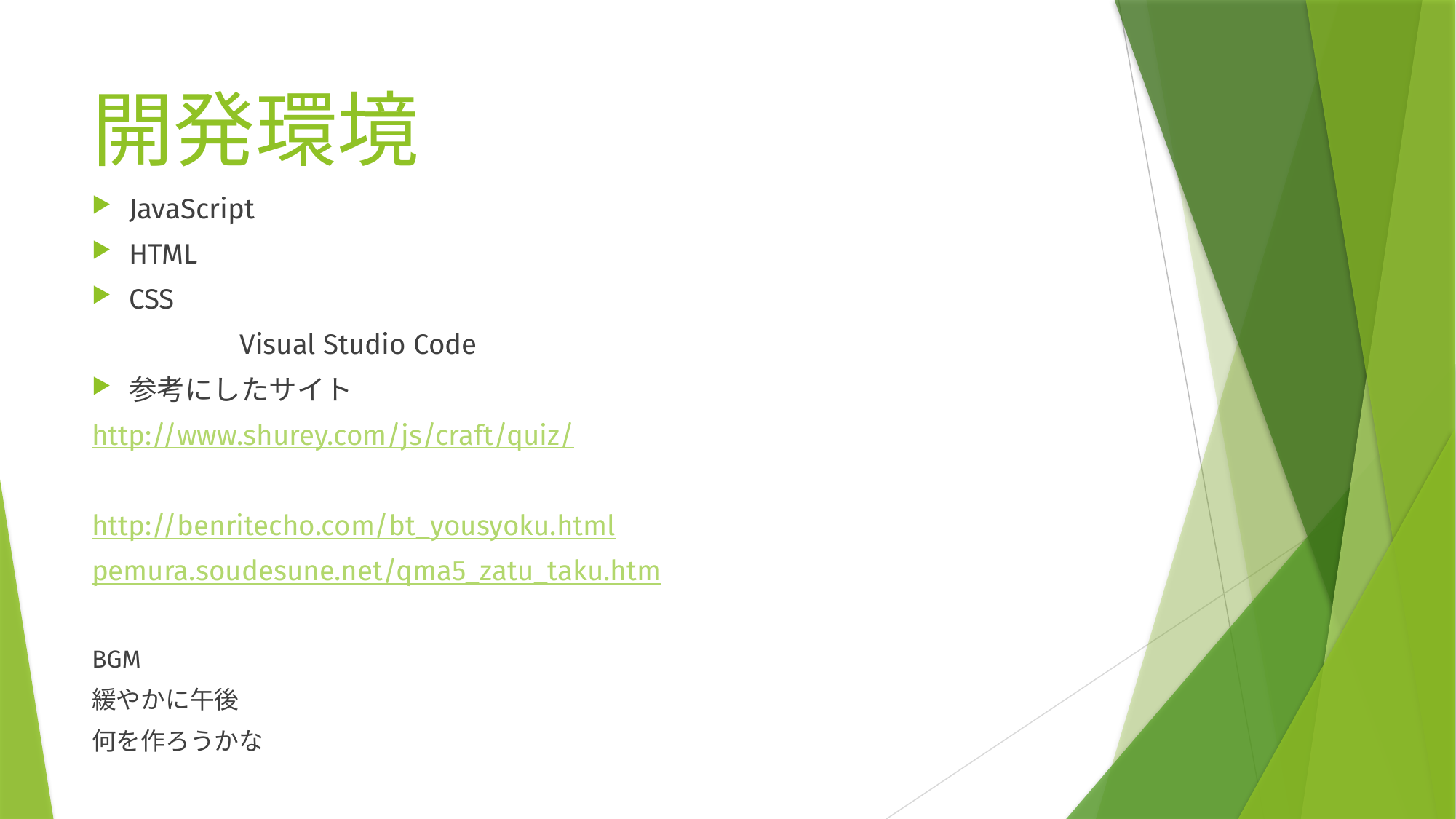

# 開発環境
JavaScript
HTML
CSS
Visual Studio Code
参考にしたサイト
http://www.shurey.com/js/craft/quiz/

http://benritecho.com/bt_yousyoku.html
pemura.soudesune.net/qma5_zatu_taku.htm

BGM
緩やかに午後
何を作ろうかな